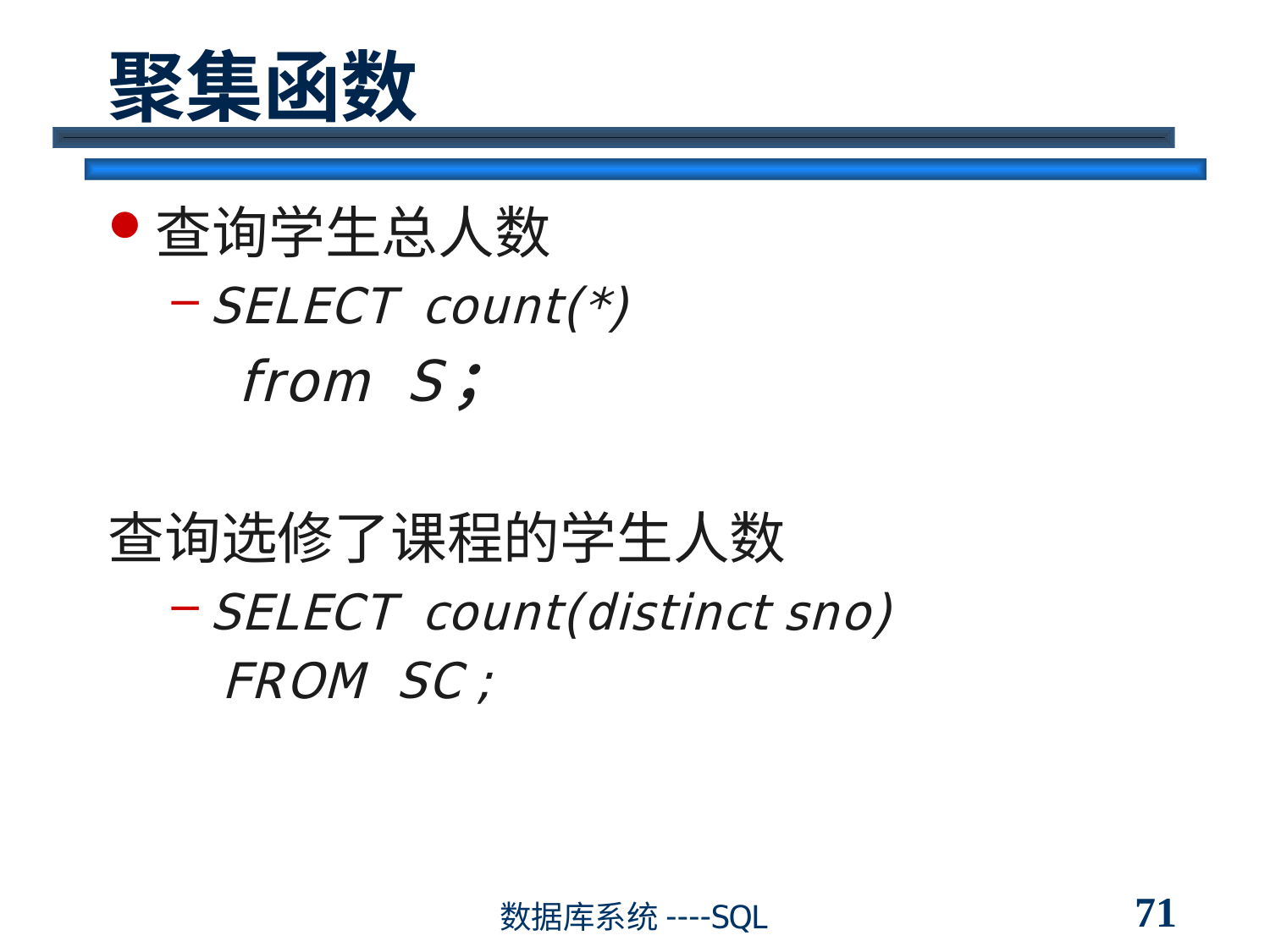

# 聚集函数
查询学生总人数
SELECT  count(*)
        from  S；

查询选修了课程的学生人数
SELECT  count(distinct sno)
        FROM  SC ;
71
数据库系统----SQL